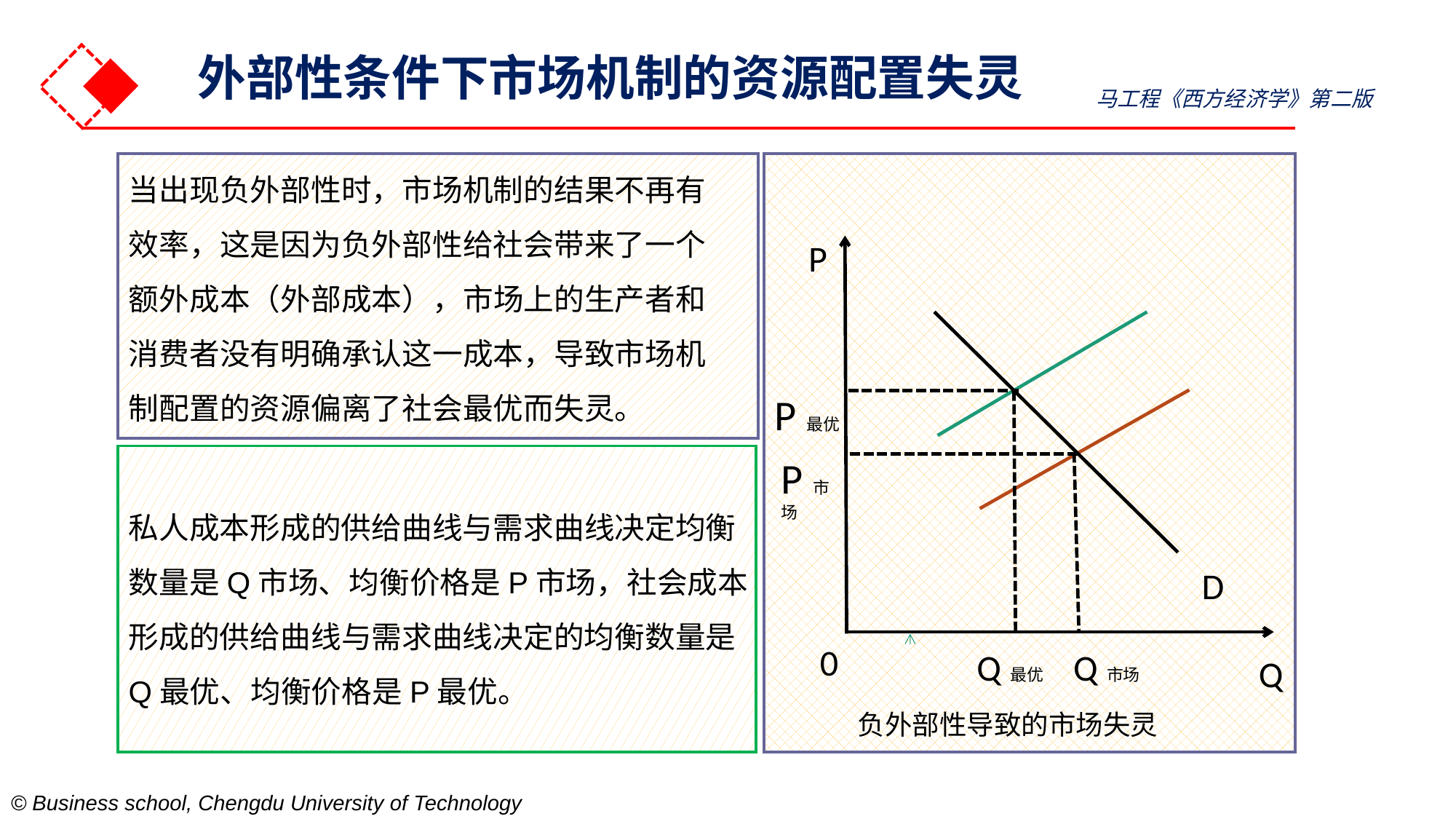

外部性条件下市场机制的资源配置失灵

马工程《西方经济学》第二版
当出现负外部性时，市场机制的结果不再有效率，这是因为负外部性给社会带来了一个额外成本（外部成本），市场上的生产者和消费者没有明确承认这一成本，导致市场机制配置的资源偏离了社会最优而失灵。

P
P最优
P市场

私人成本形成的供给曲线与需求曲线决定均衡数量是Q市场、均衡价格是P市场，社会成本形成的供给曲线与需求曲线决定的均衡数量是Q最优、均衡价格是P最优。
D
0
Q最优
Q市场
Q
                     负外部性导致的市场失灵